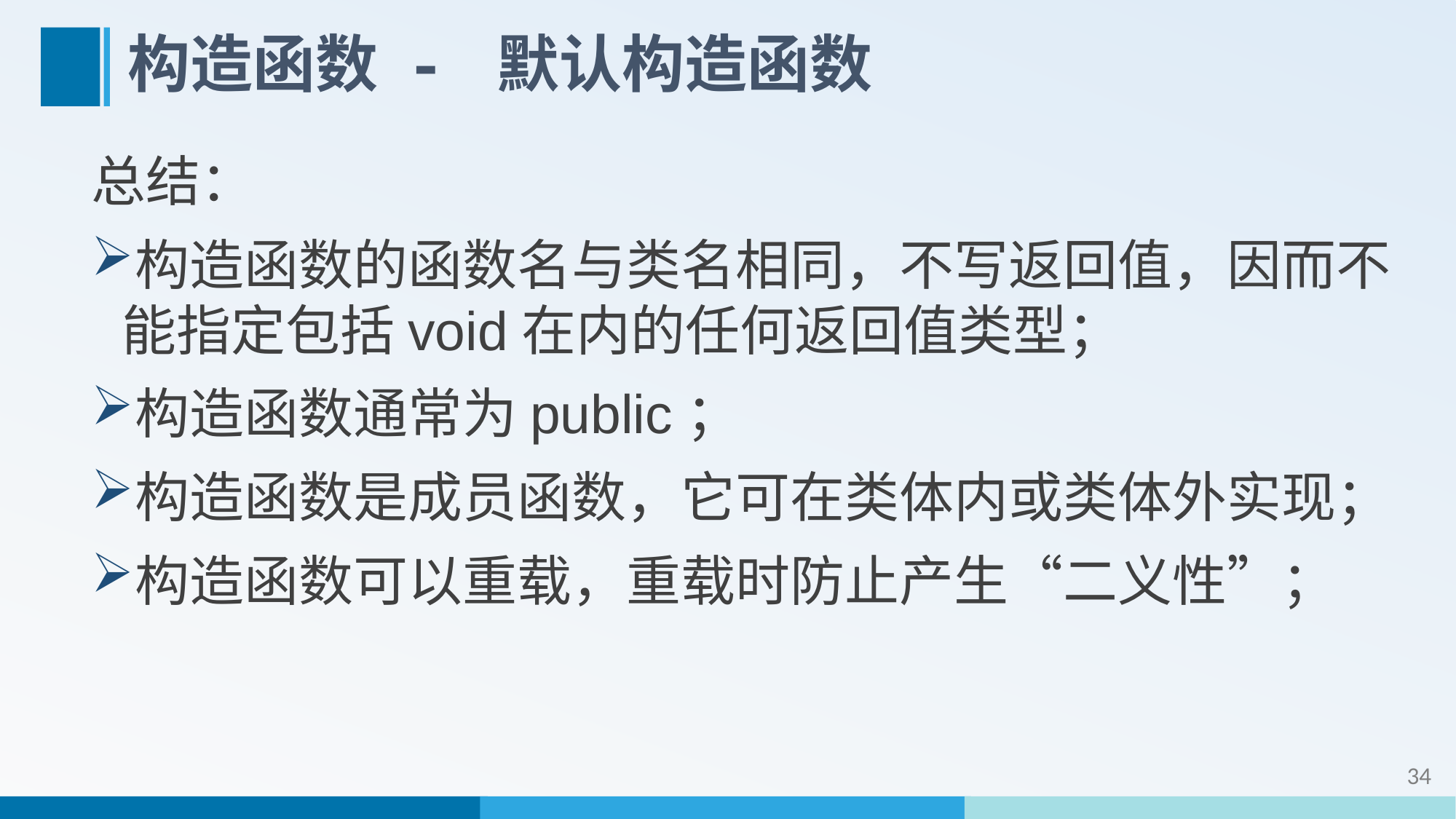

# 构造函数 - 默认构造函数
总结：
构造函数的函数名与类名相同，不写返回值，因而不能指定包括void在内的任何返回值类型；
构造函数通常为public；
构造函数是成员函数，它可在类体内或类体外实现；
构造函数可以重载，重载时防止产生“二义性”；